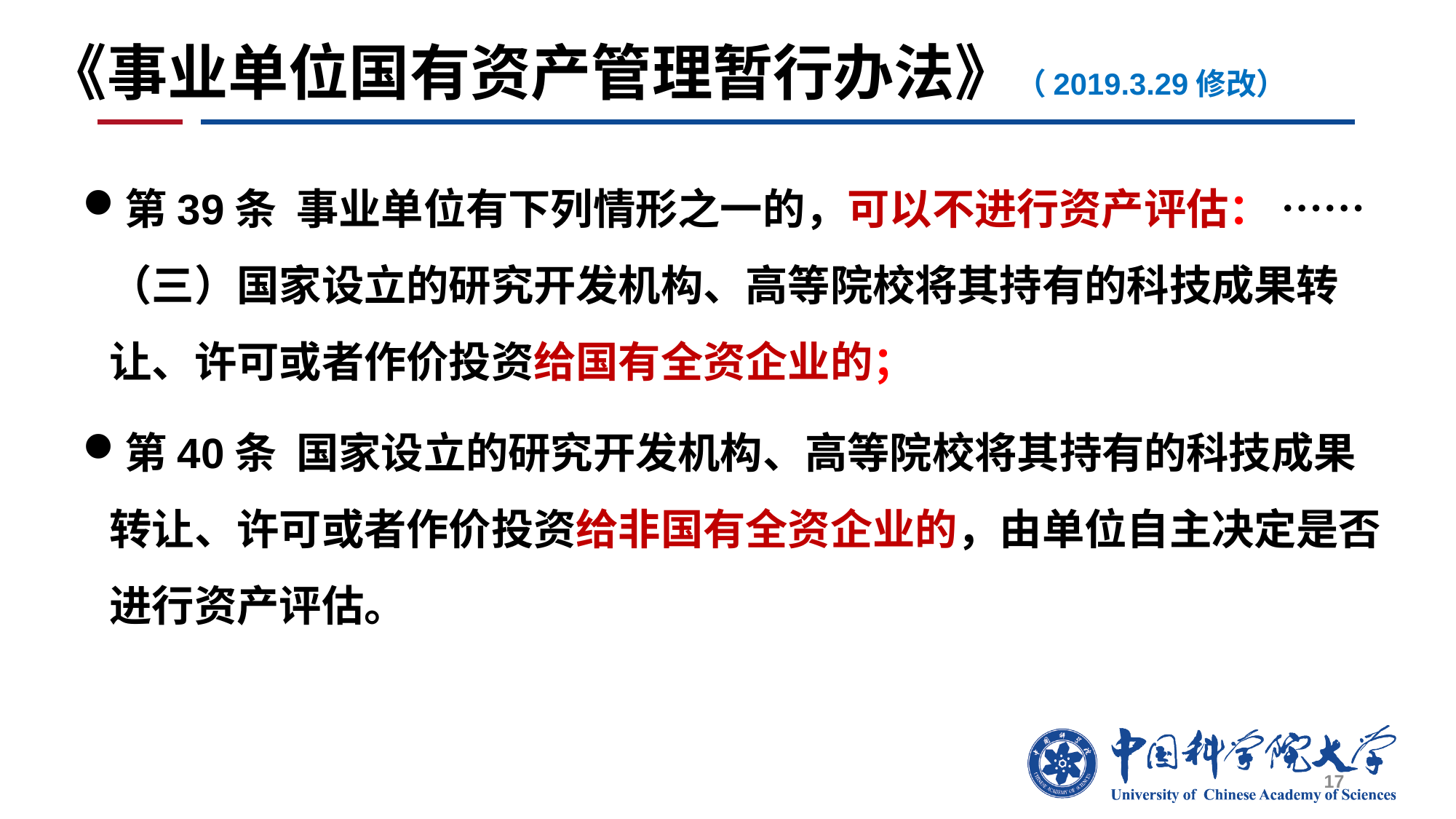

# 《事业单位国有资产管理暂行办法》（2019.3.29修改）
第39条  事业单位有下列情形之一的，可以不进行资产评估： ……（三）国家设立的研究开发机构、高等院校将其持有的科技成果转让、许可或者作价投资给国有全资企业的；
第40条  国家设立的研究开发机构、高等院校将其持有的科技成果转让、许可或者作价投资给非国有全资企业的，由单位自主决定是否进行资产评估。
17